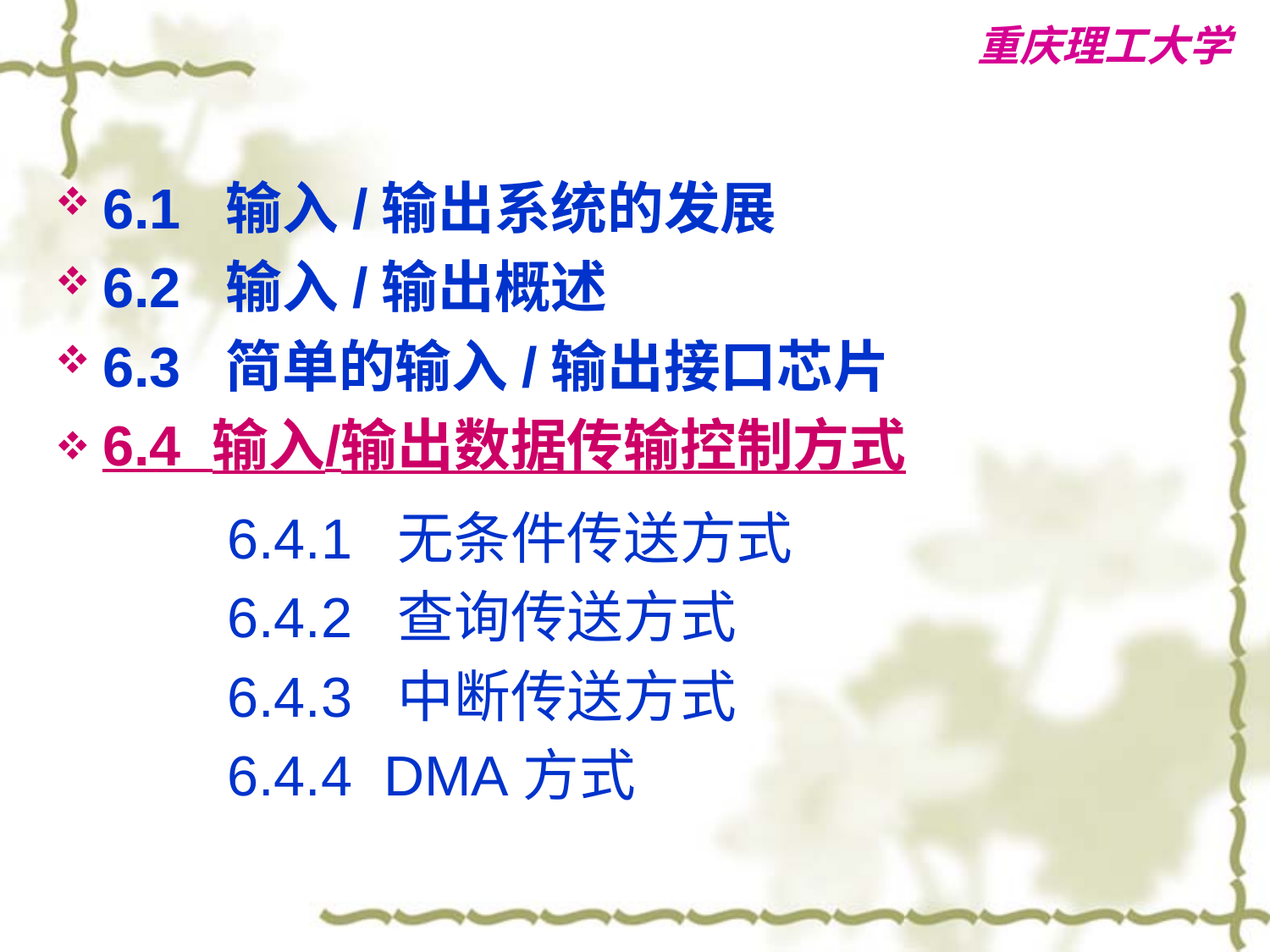

6.1  输入/输出系统的发展
6.2  输入/输出概述
6.3  简单的输入/输出接口芯片
6.4  输入/输出数据传输控制方式
           6.4.1  无条件传送方式
           6.4.2  查询传送方式
           6.4.3  中断传送方式
           6.4.4  DMA方式